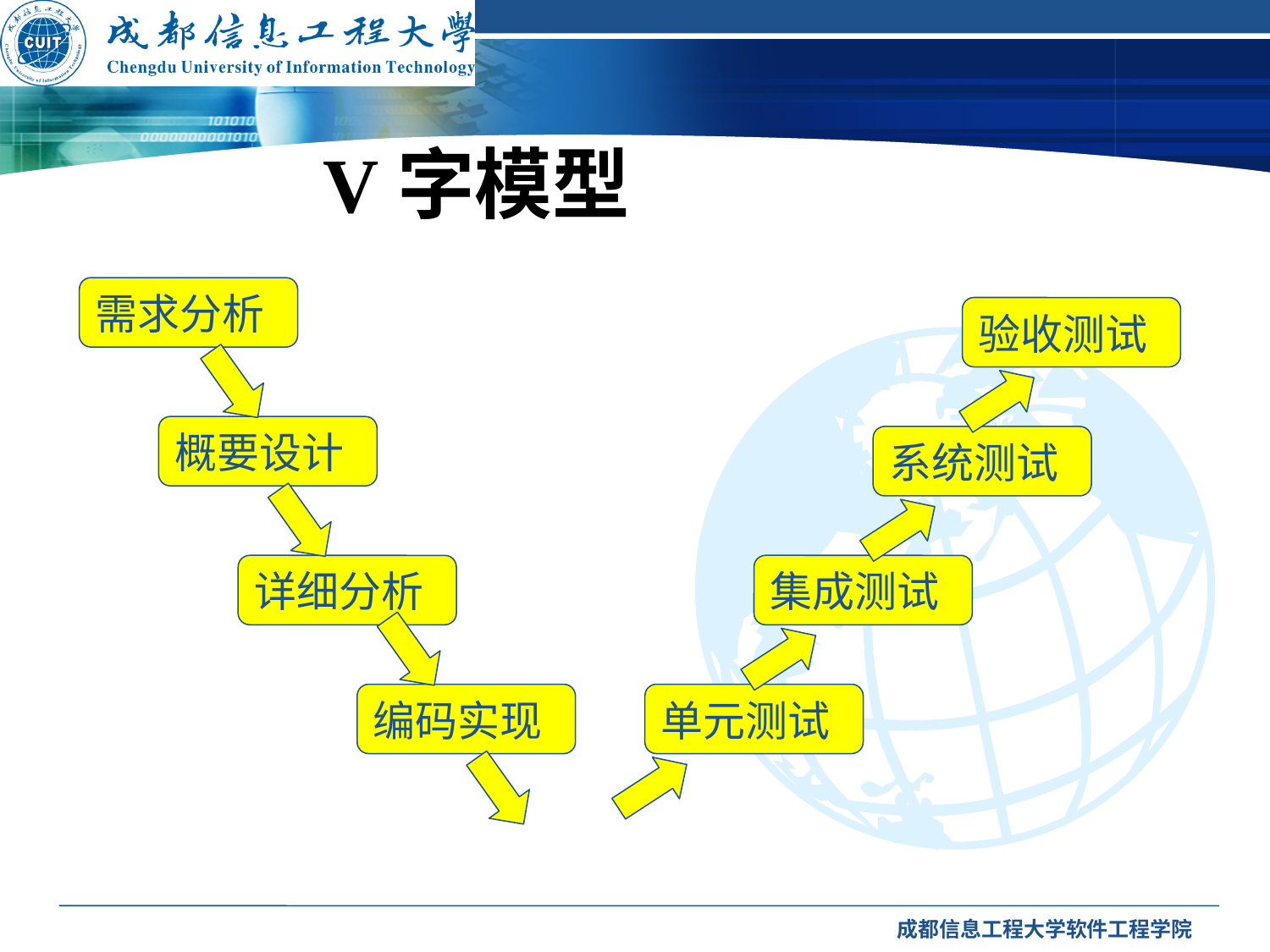

V字模型
需求分析
验收测试

概要设计
系统测试

详细分析
集成测试

编码实现
单元测试